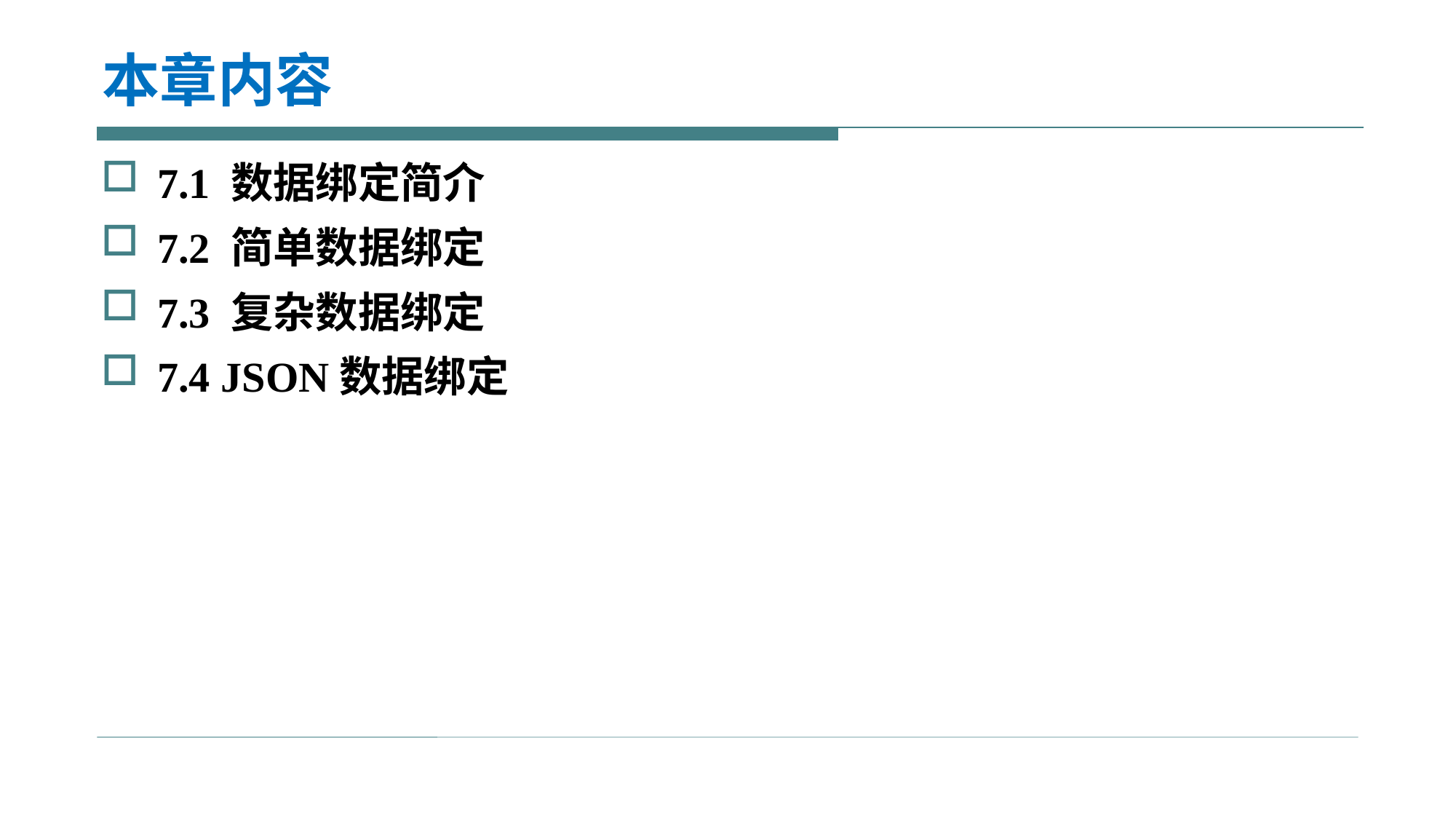

# 本章内容
7.1 数据绑定简介
7.2 简单数据绑定
7.3 复杂数据绑定
7.4 JSON数据绑定
3